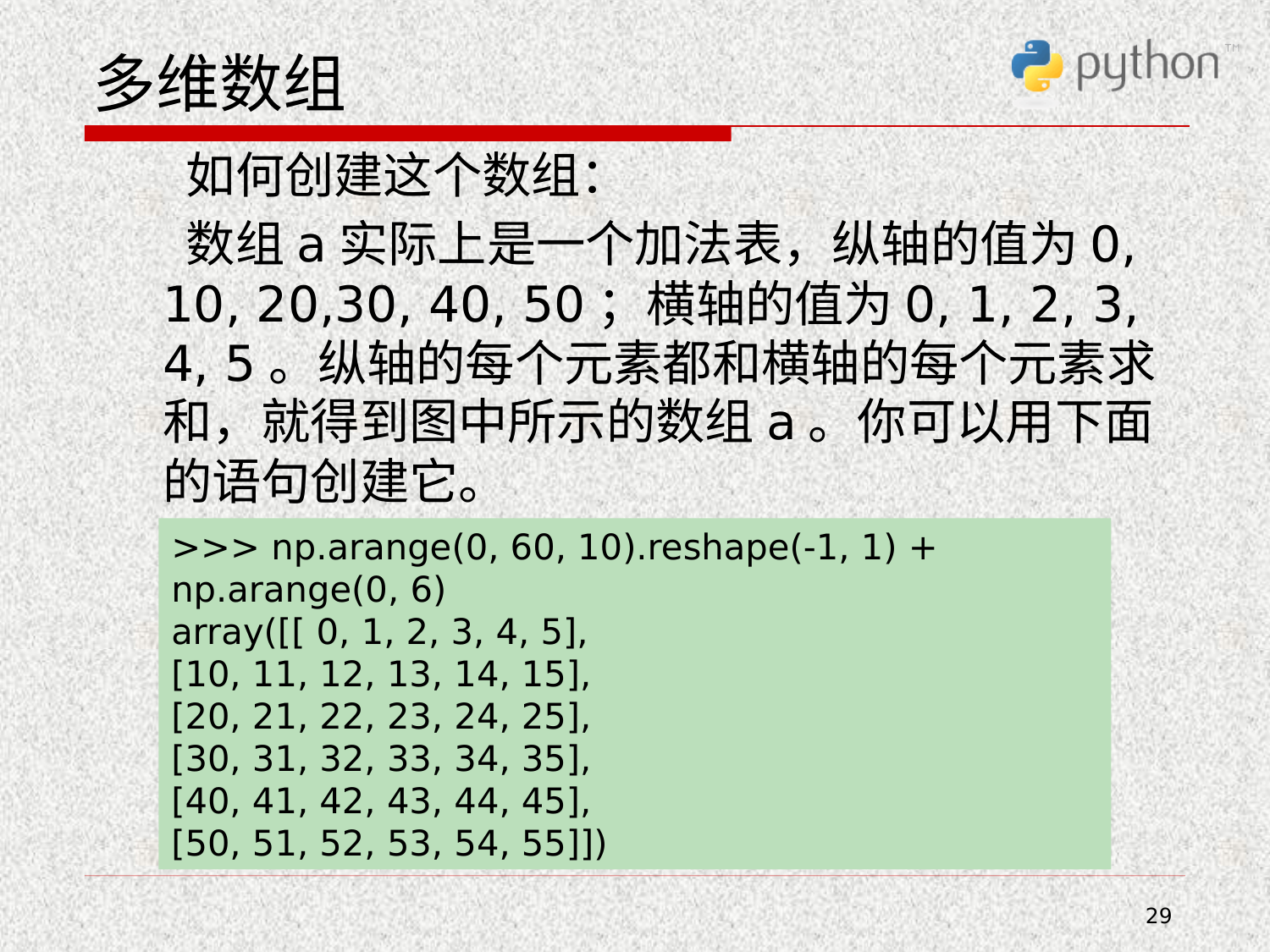

# 多维数组
       如何创建这个数组：
       数组a实际上是一个加法表，纵轴的值为0, 10, 20,30, 40, 50；横轴的值为0, 1, 2, 3, 4, 5。纵轴的每个元素都和横轴的每个元素求和，就得到图中所示的数组a。你可以用下面的语句创建它。
>>> np.arange(0, 60, 10).reshape(-1, 1) + np.arange(0, 6)
array([[ 0, 1, 2, 3, 4, 5],
[10, 11, 12, 13, 14, 15],
[20, 21, 22, 23, 24, 25],
[30, 31, 32, 33, 34, 35],
[40, 41, 42, 43, 44, 45],
[50, 51, 52, 53, 54, 55]])
29